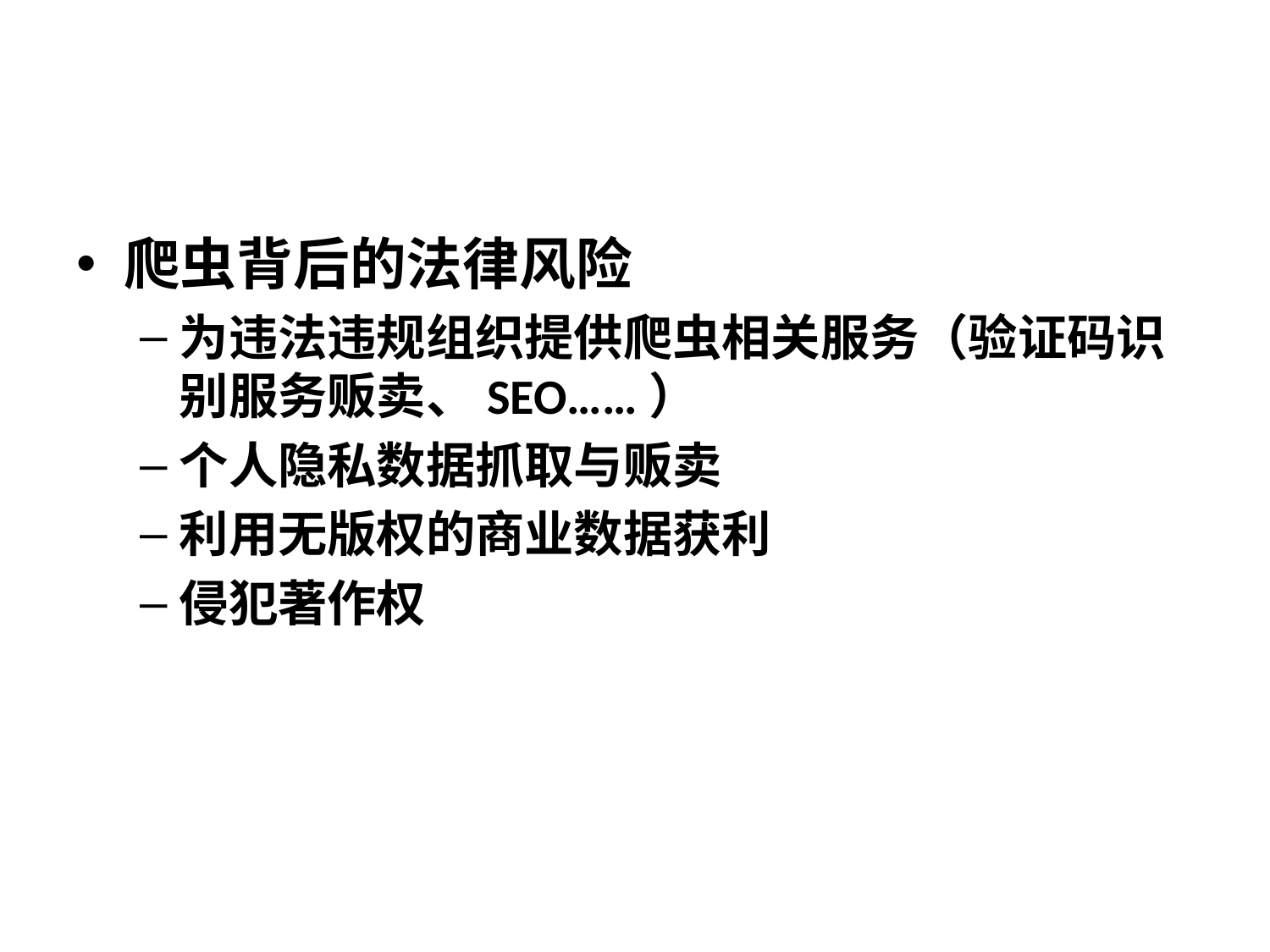

#
爬虫背后的法律风险
为违法违规组织提供爬虫相关服务（验证码识别服务贩卖、SEO……）
个人隐私数据抓取与贩卖
利用无版权的商业数据获利
侵犯著作权